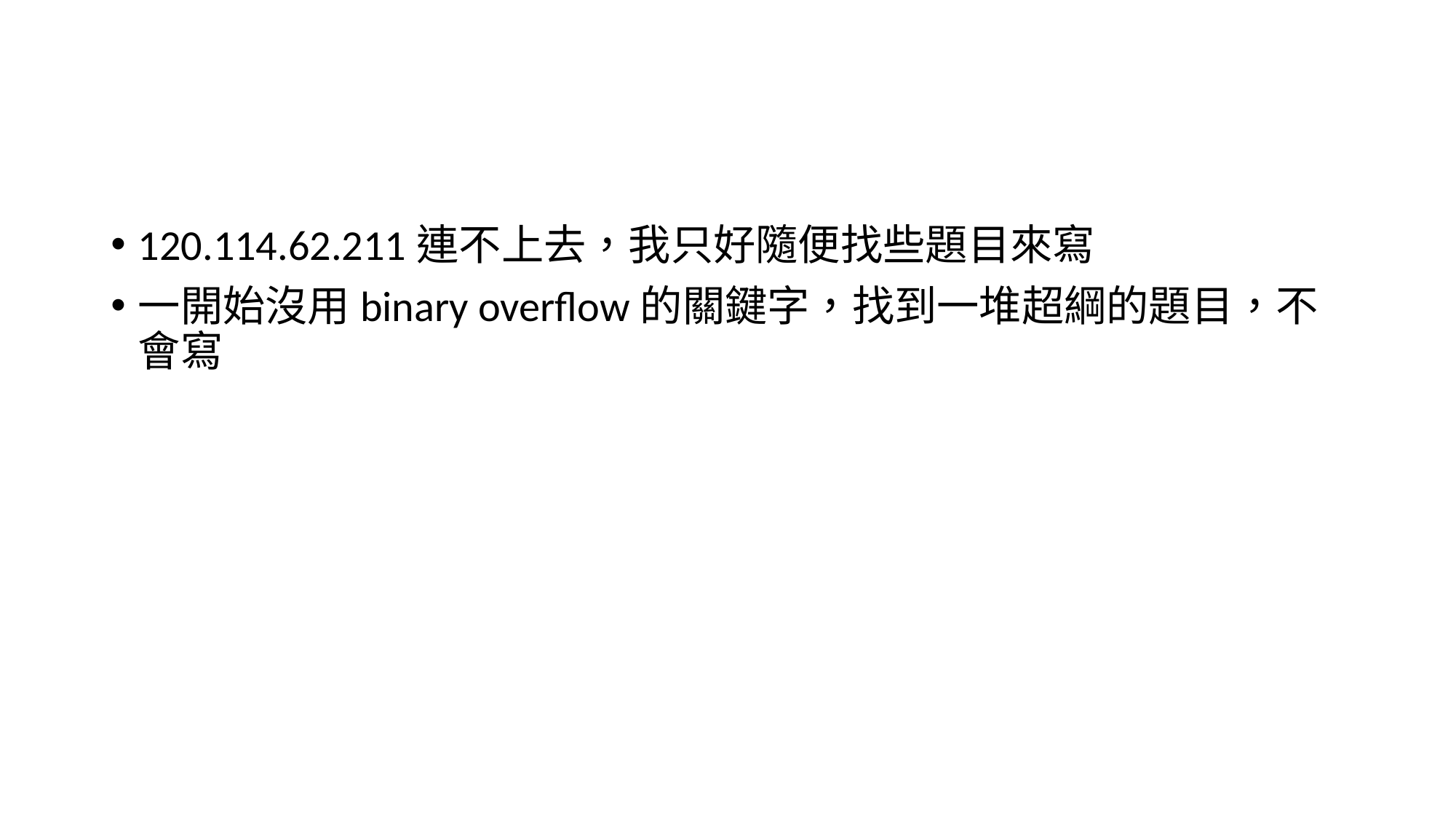

#
120.114.62.211連不上去，我只好隨便找些題目來寫
一開始沒用binary overflow的關鍵字，找到一堆超綱的題目，不會寫